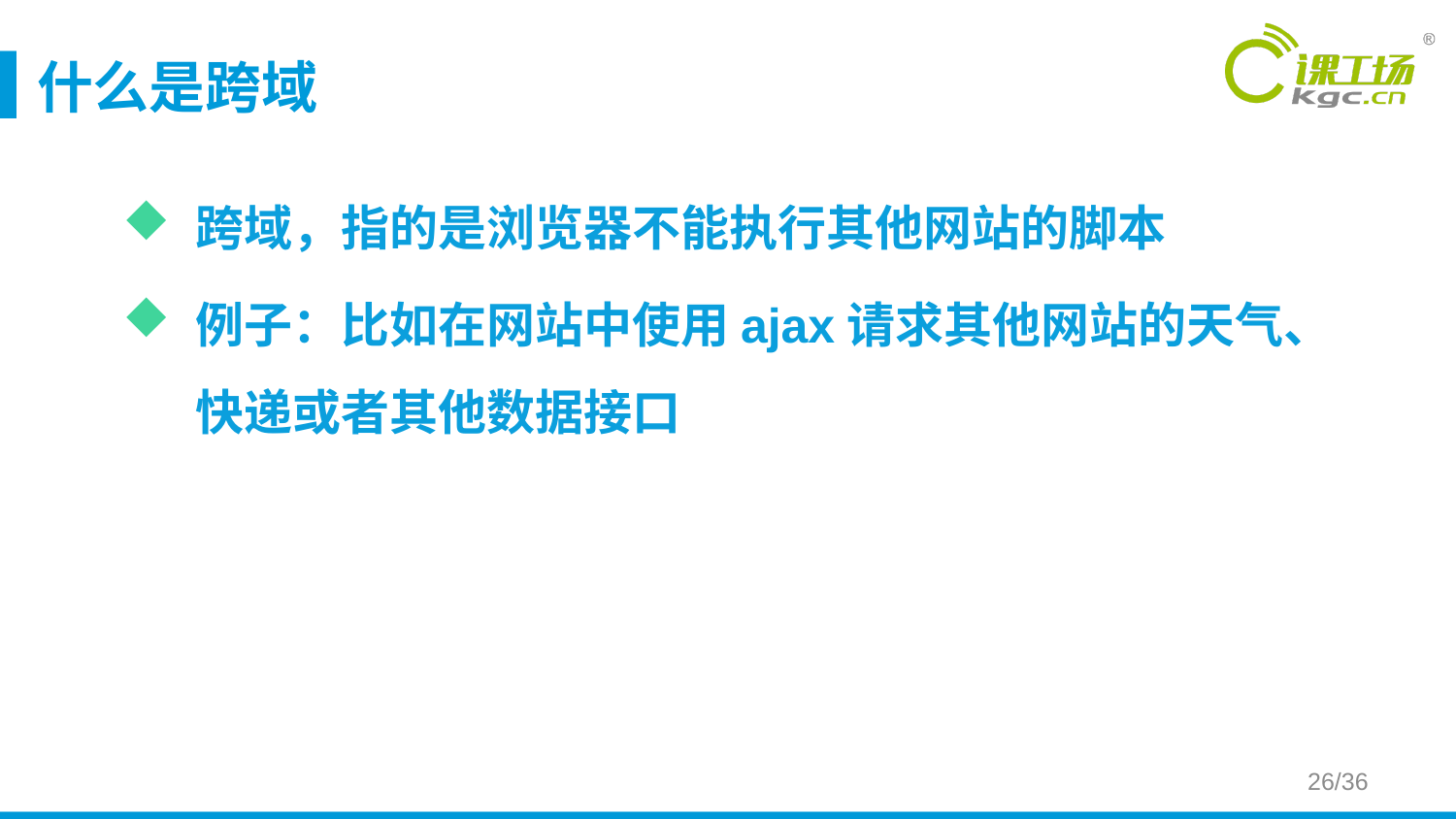

# 什么是跨域
跨域，指的是浏览器不能执行其他网站的脚本
例子：比如在网站中使用ajax请求其他网站的天气、快递或者其他数据接口
26/36